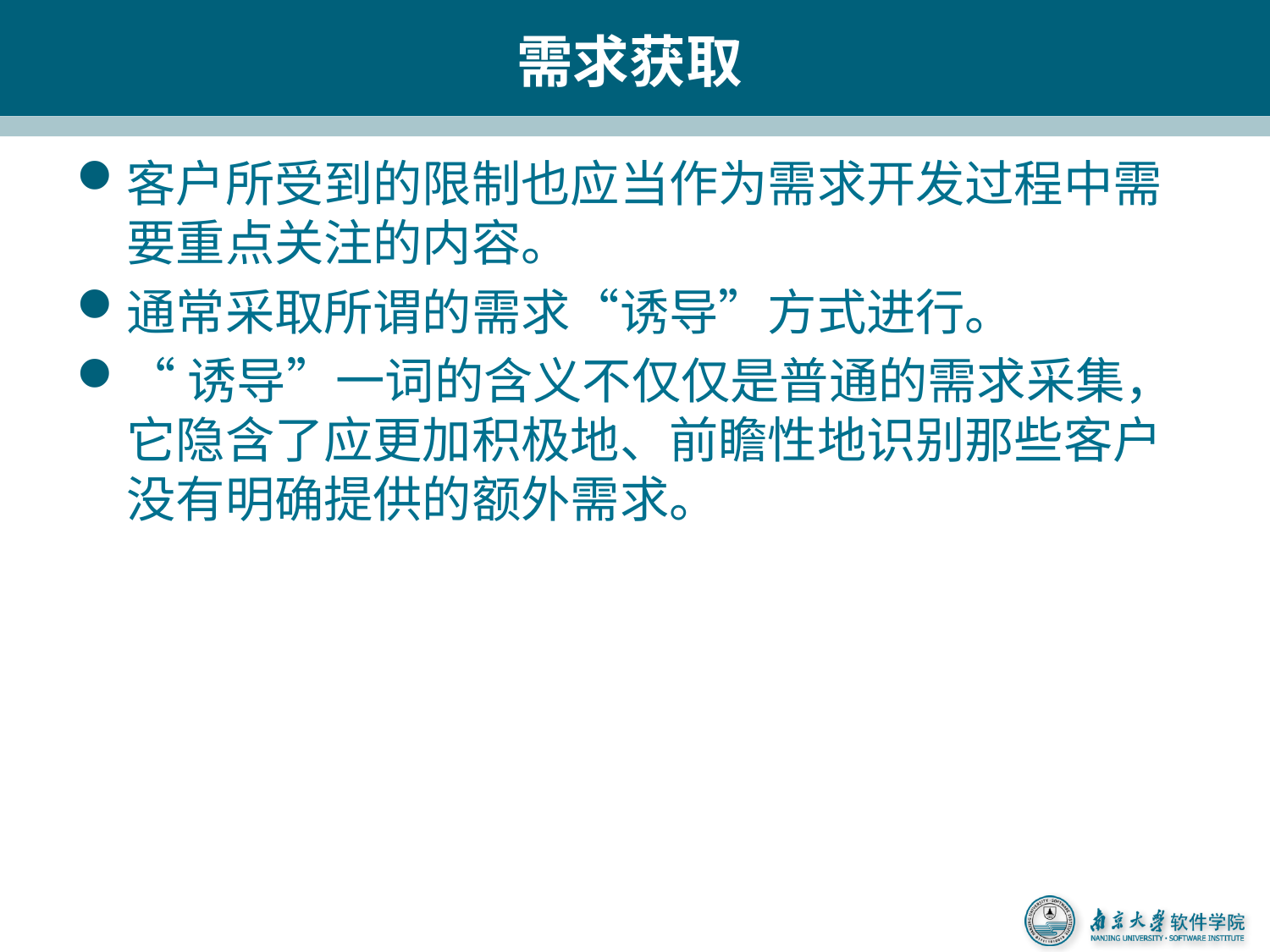

# 需求获取
客户所受到的限制也应当作为需求开发过程中需要重点关注的内容。
通常采取所谓的需求“诱导”方式进行。
“诱导”一词的含义不仅仅是普通的需求采集，它隐含了应更加积极地、前瞻性地识别那些客户没有明确提供的额外需求。